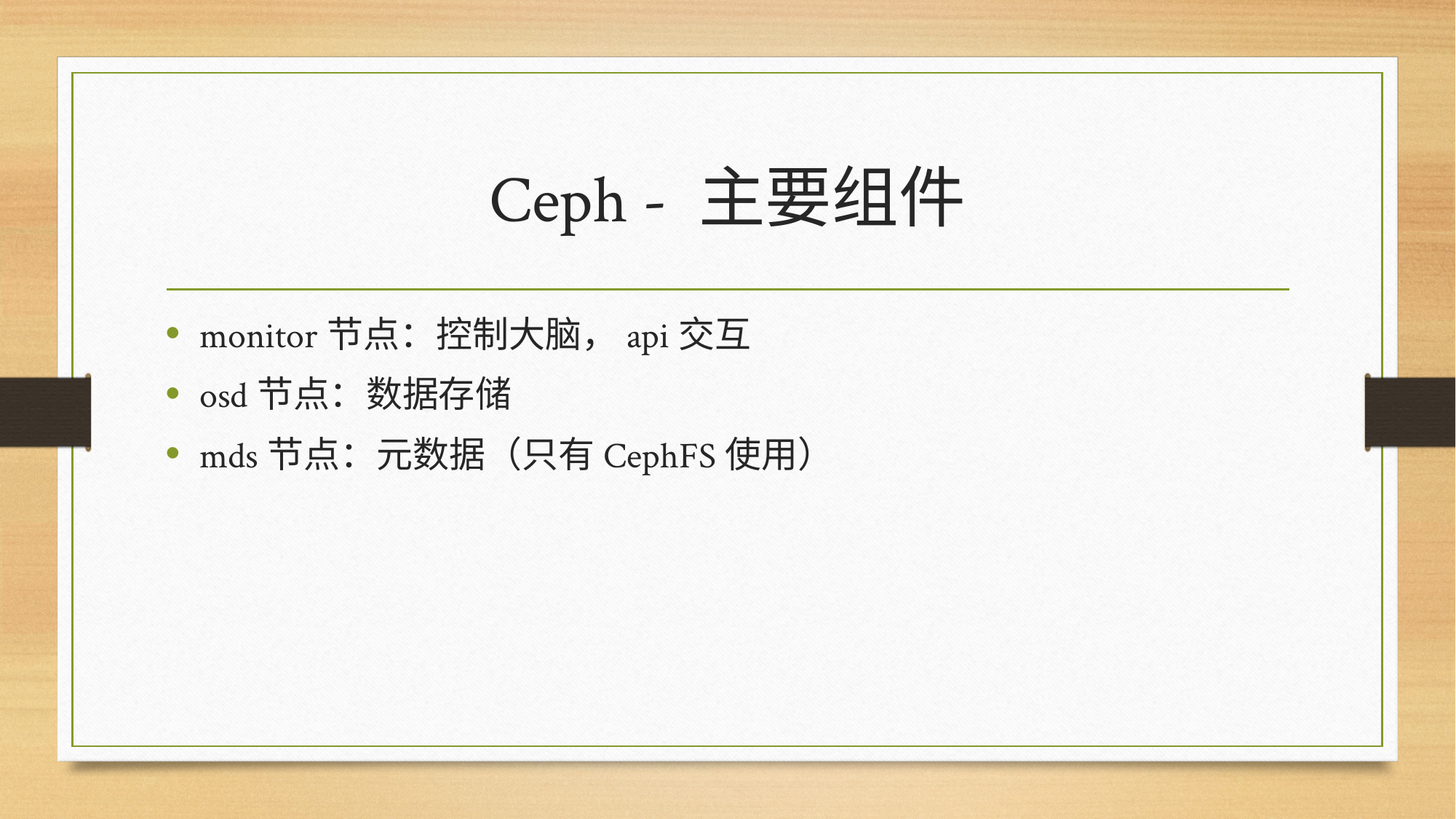

# Ceph - 主要组件
monitor节点：控制大脑，api交互
osd节点：数据存储
mds节点：元数据（只有CephFS使用）